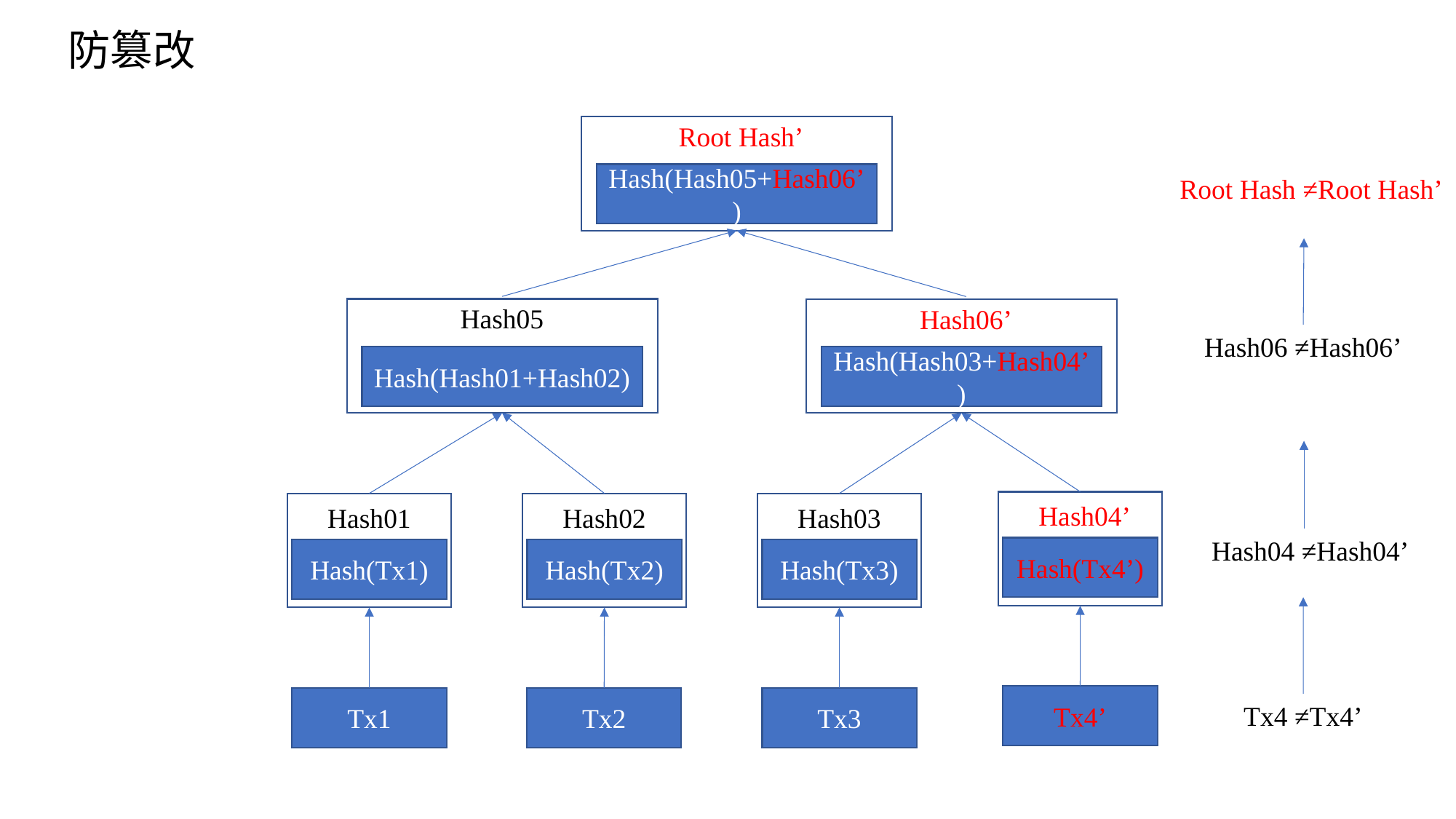

防篡改
Root Hash’

Hash(Hash05+Hash06’)
Root Hash ≠Root Hash’
Hash05
Hash06’

Hash06 ≠Hash06’
Hash(Hash01+Hash02)
Hash(Hash03+Hash04’)

Hash04’
Hash01
Hash02
Hash03
Hash04 ≠Hash04’
Hash(Tx4’)
Hash(Tx1)
Hash(Tx2)
Hash(Tx3)
Tx4’
Tx2
Tx3
Tx1
Tx4 ≠Tx4’